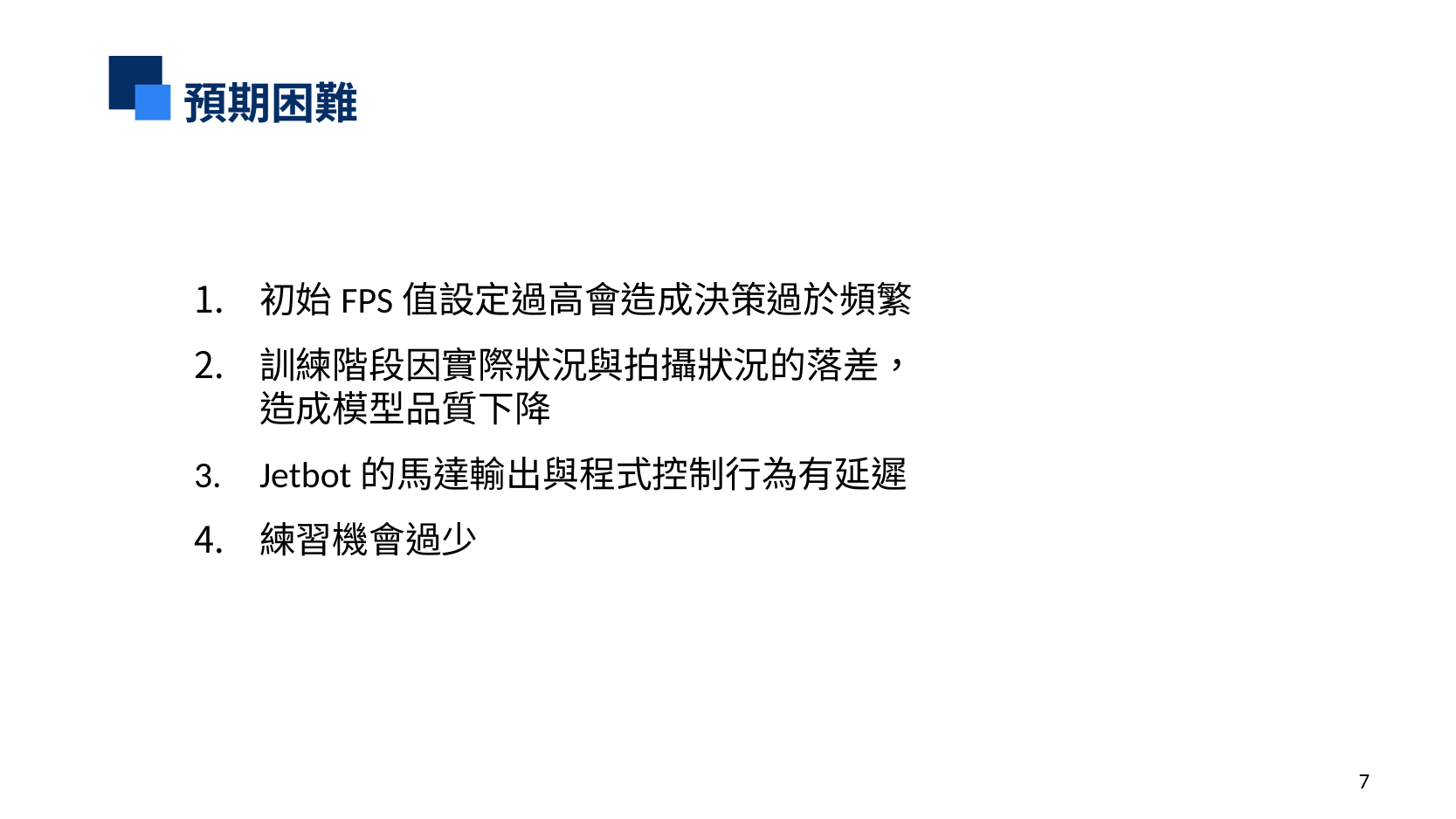

預期困難

初始FPS值設定過高會造成決策過於頻繁
訓練階段因實際狀況與拍攝狀況的落差，
造成模型品質下降
Jetbot的馬達輸出與程式控制行為有延遲
練習機會過少

7